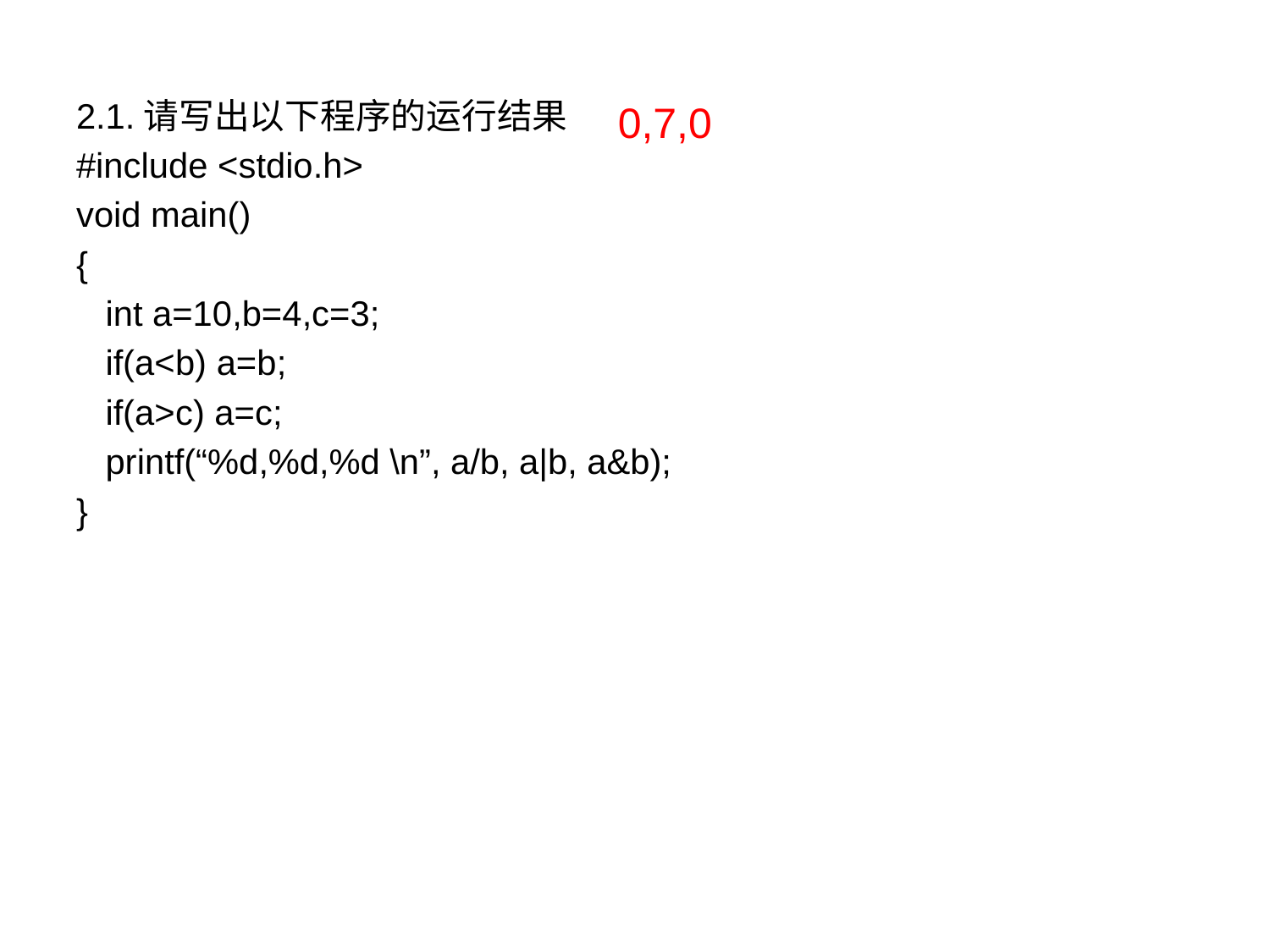

0,7,0
2.1.请写出以下程序的运行结果.
#include <stdio.h>
void main()
{
   int a=10,b=4,c=3;
   if(a<b) a=b;
   if(a>c) a=c;
   printf(“%d,%d,%d \n”, a/b, a|b, a&b);
}